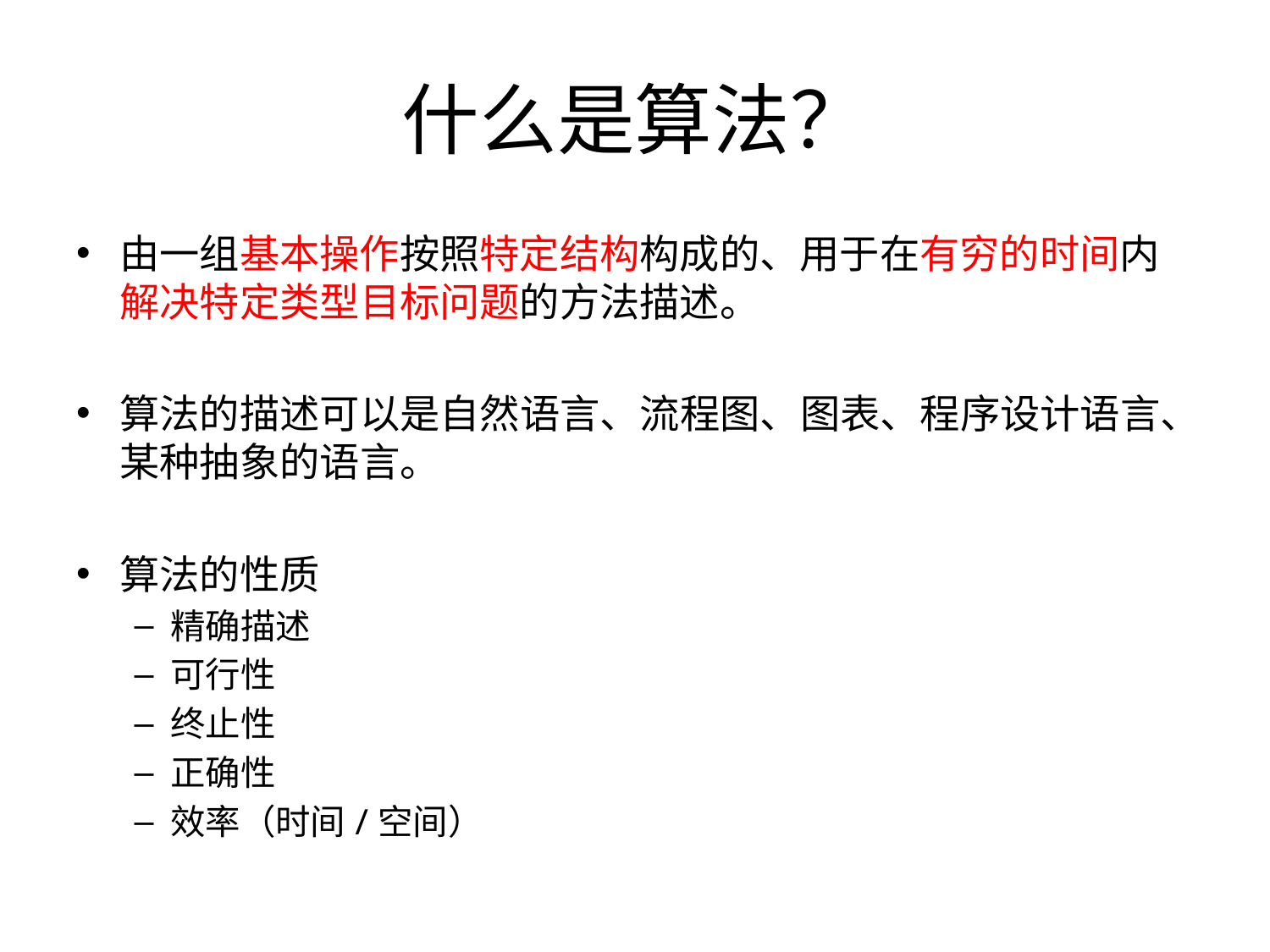

# 什么是算法？
由一组基本操作按照特定结构构成的、用于在有穷的时间内解决特定类型目标问题的方法描述。

算法的描述可以是自然语言、流程图、图表、程序设计语言、某种抽象的语言。

算法的性质
精确描述
可行性
终止性
正确性
效率（时间/空间）